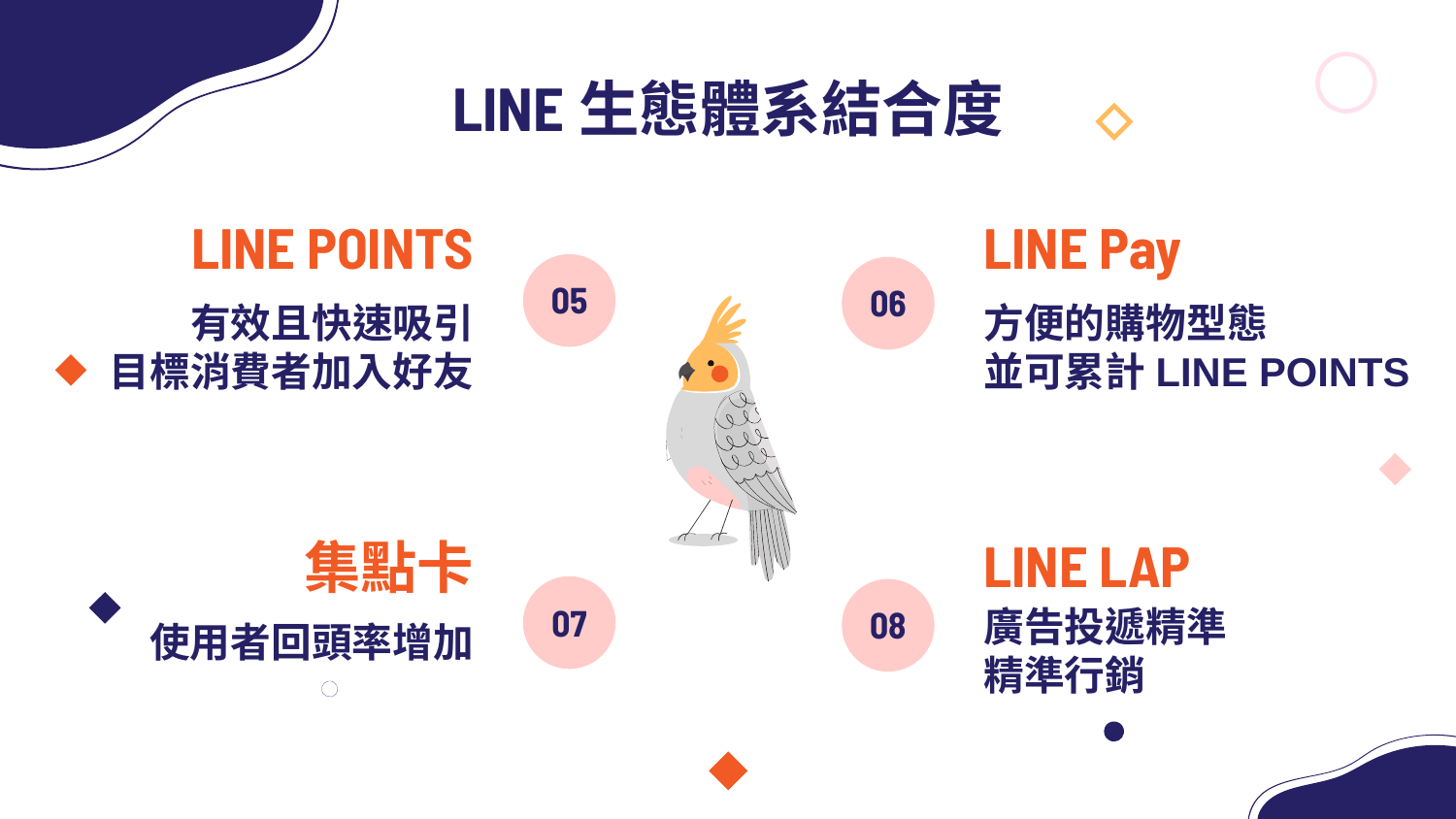

LINE生態體系結合度
# LINE POINTS
LINE Pay

05
06
有效且快速吸引
目標消費者加入好友
方便的購物型態
並可累計LINE POINTS

LINE LAP
集點卡

廣告投遞精準
精準行銷

07
使用者回頭率增加
08